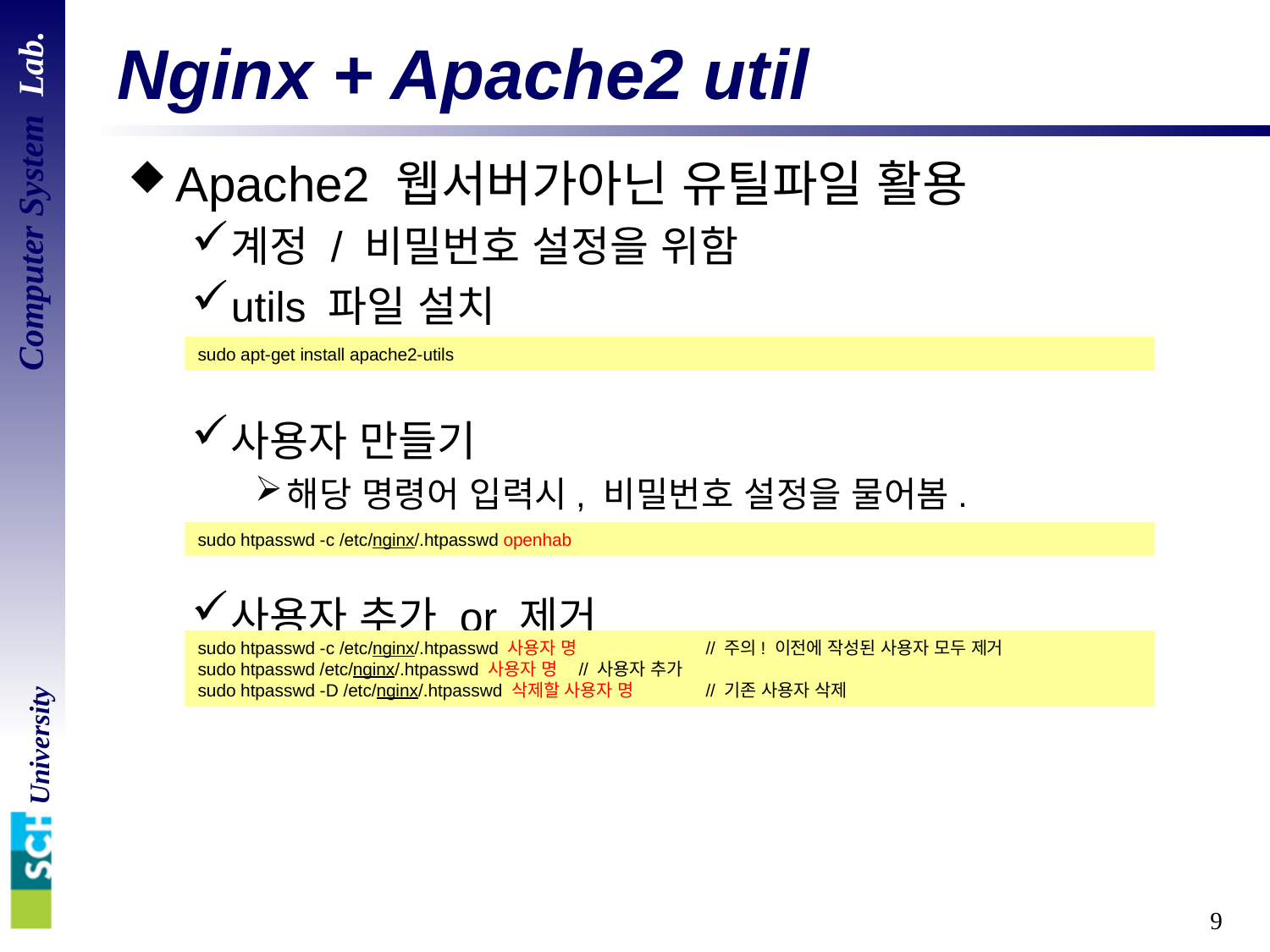

# Nginx + Apache2 util
Apache2 웹서버가아닌 유틸파일 활용
계정 / 비밀번호 설정을 위함
utils 파일 설치

사용자 만들기
해당 명령어 입력시, 비밀번호 설정을 물어봄.

사용자 추가 or 제거

sudo apt-get install apache2-utils
sudo htpasswd -c /etc/nginx/.htpasswd openhab
sudo htpasswd -c /etc/nginx/.htpasswd 사용자 명 	// 주의! 이전에 작성된 사용자 모두 제거
sudo htpasswd /etc/nginx/.htpasswd 사용자 명	// 사용자 추가
sudo htpasswd -D /etc/nginx/.htpasswd 삭제할 사용자 명  	// 기존 사용자 삭제